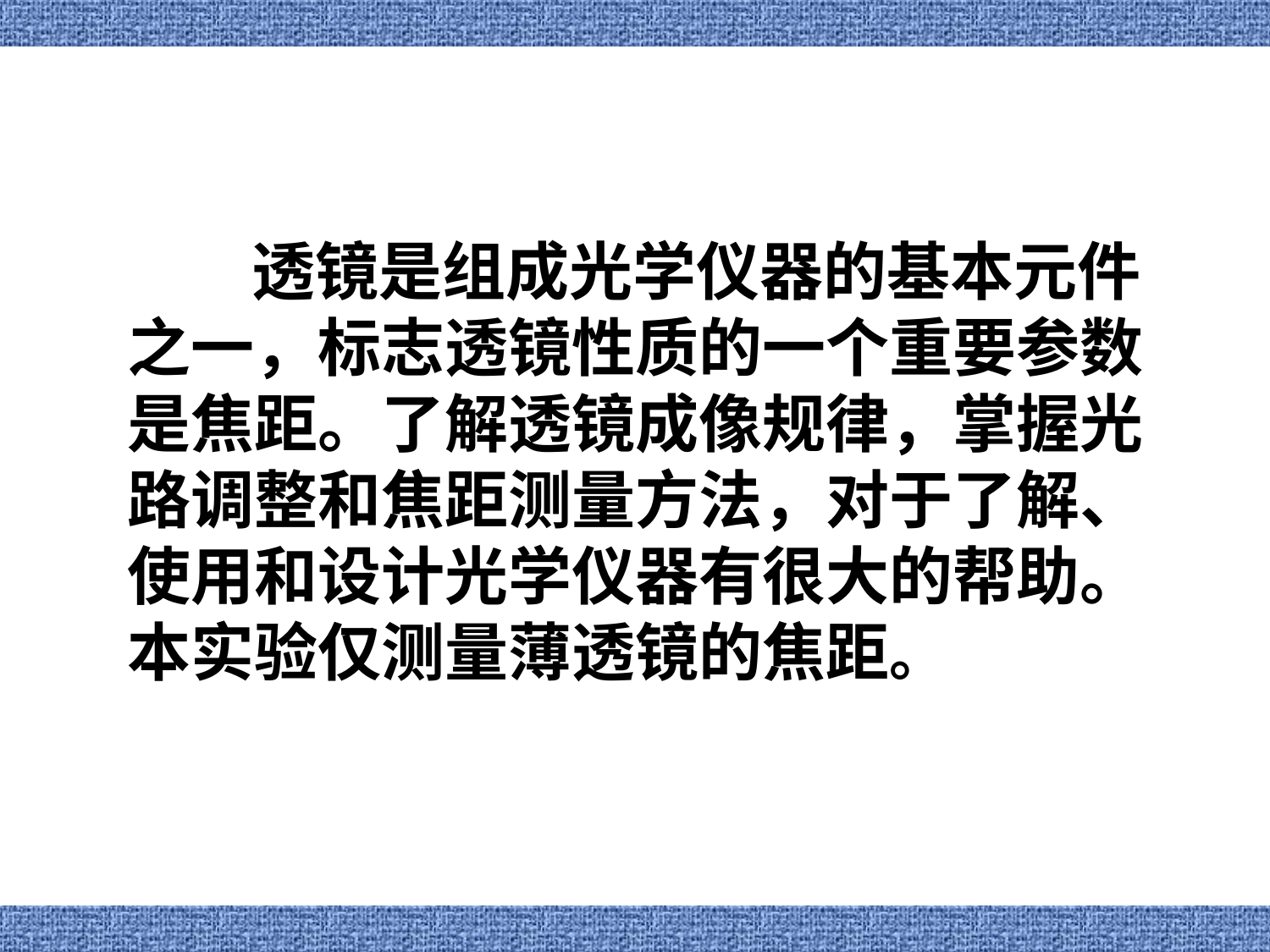

透镜是组成光学仪器的基本元件之一，标志透镜性质的一个重要参数是焦距。了解透镜成像规律，掌握光路调整和焦距测量方法，对于了解、使用和设计光学仪器有很大的帮助。本实验仅测量薄透镜的焦距。